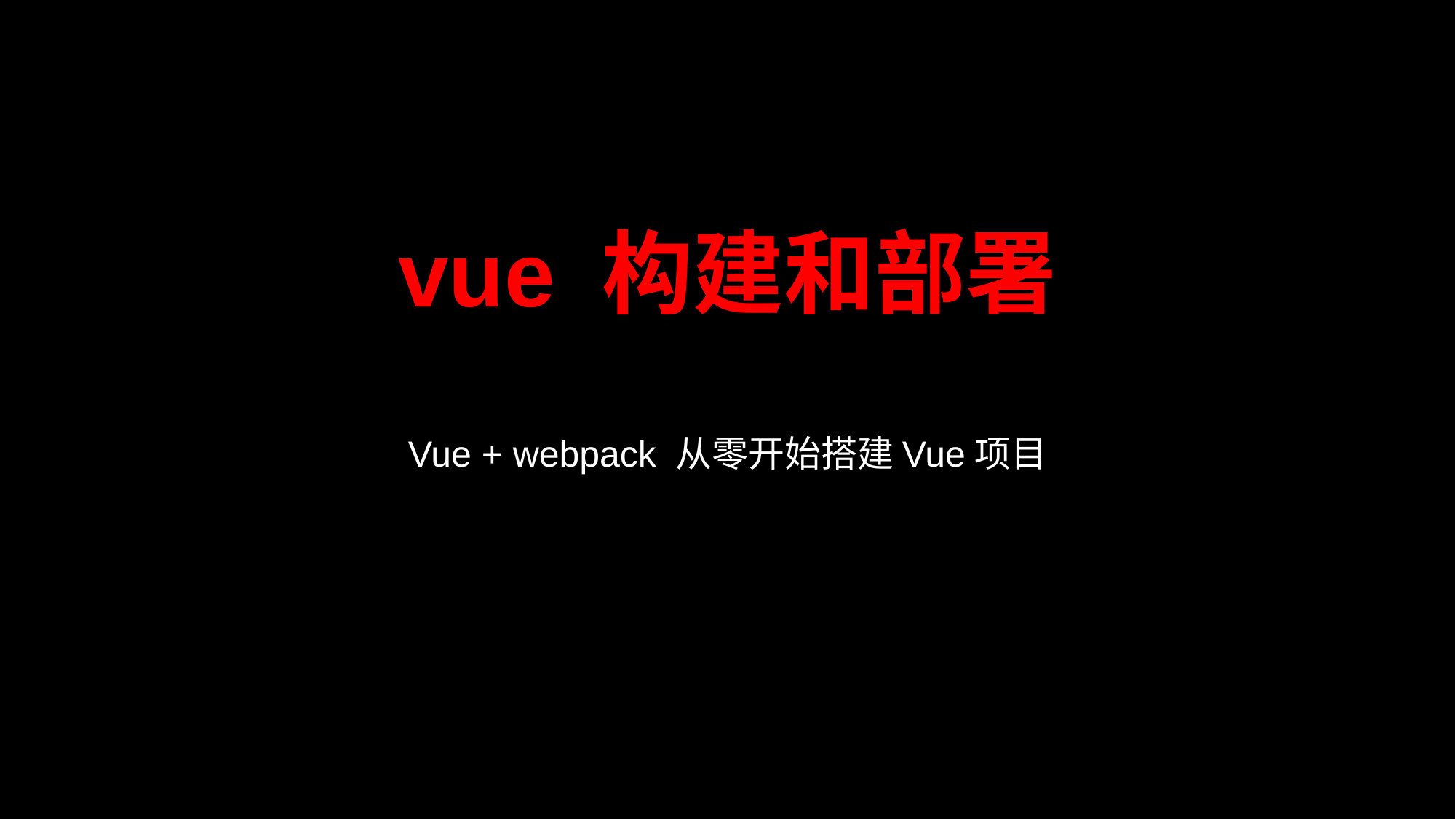

# vue 构建和部署
Vue + webpack 从零开始搭建Vue项目